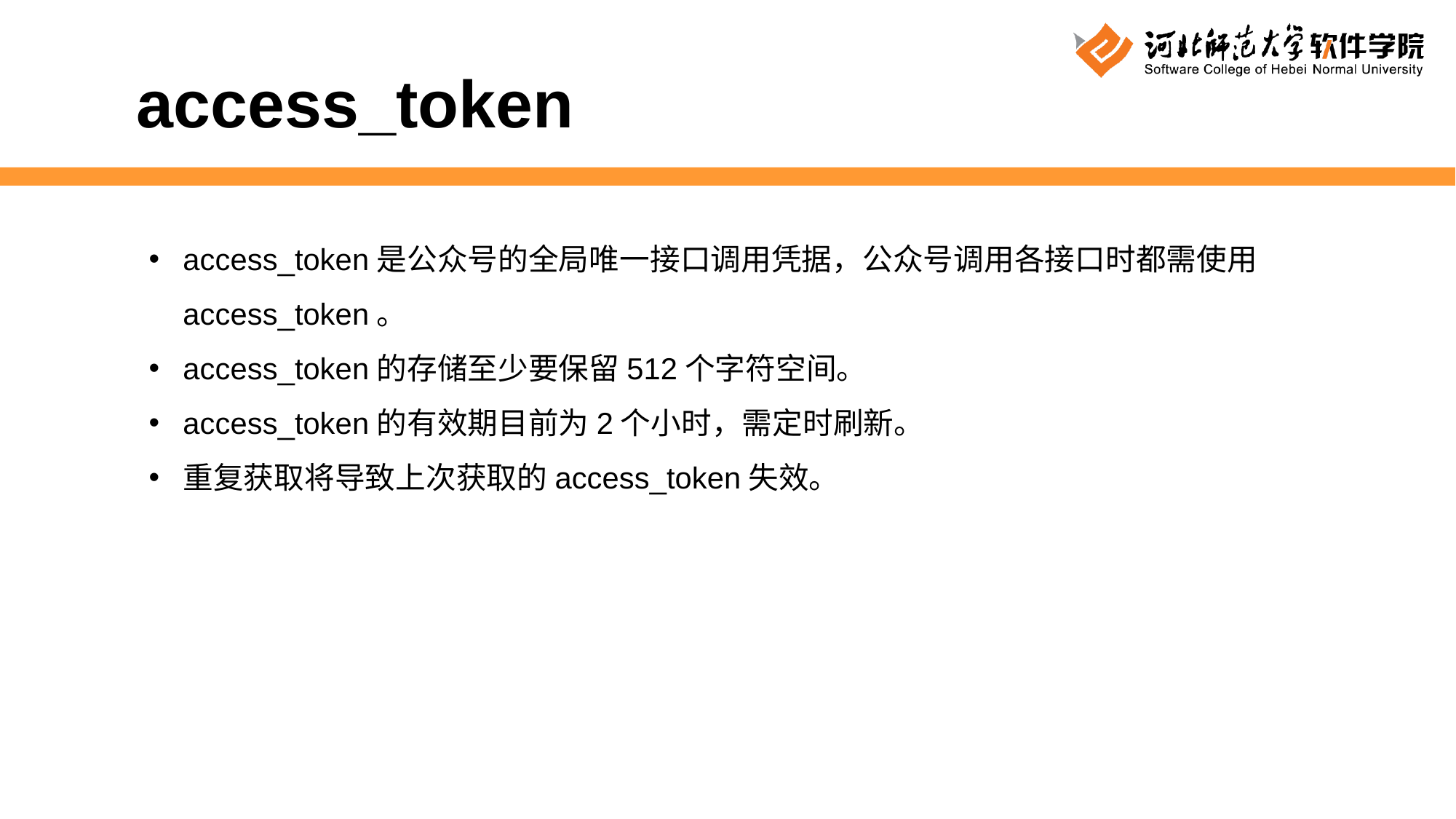

access_token
access_token是公众号的全局唯一接口调用凭据，公众号调用各接口时都需使用access_token。
access_token的存储至少要保留512个字符空间。
access_token的有效期目前为2个小时，需定时刷新。
重复获取将导致上次获取的access_token失效。